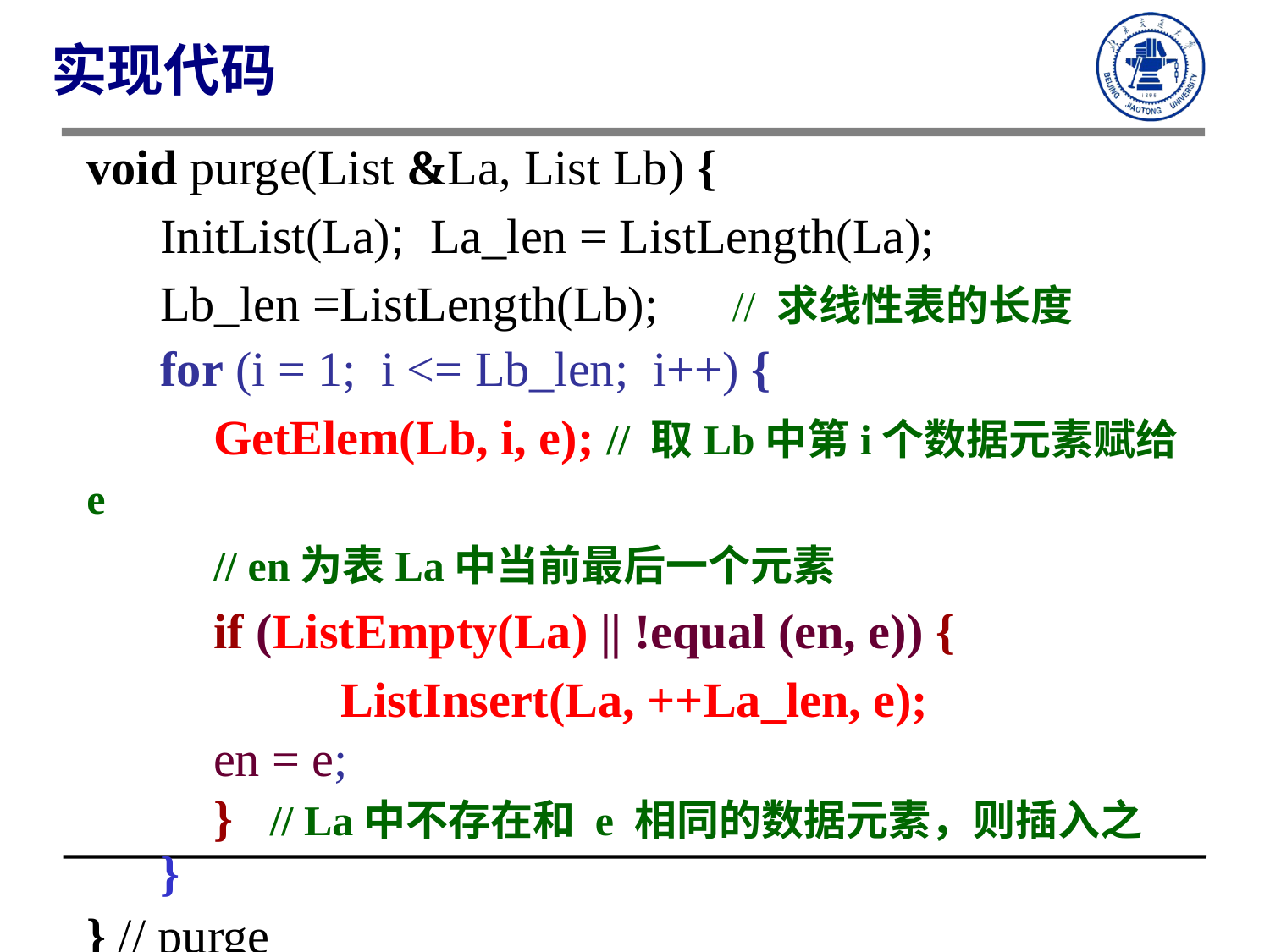

实现代码
void purge(List &La, List Lb) {
      InitList(La);  La_len = ListLength(La);
      Lb_len =ListLength(Lb);      // 求线性表的长度
      for (i = 1;  i <= Lb_len;  i++) {
	GetElem(Lb, i, e); // 取Lb中第i个数据元素赋给 e
 	// en为表La中当前最后一个元素
	if (ListEmpty(La) || !equal (en, e)) {
        		ListInsert(La, ++La_len, e);
       	en = e;
	}   // La中不存在和 e 相同的数据元素，则插入之
      }
} // purge